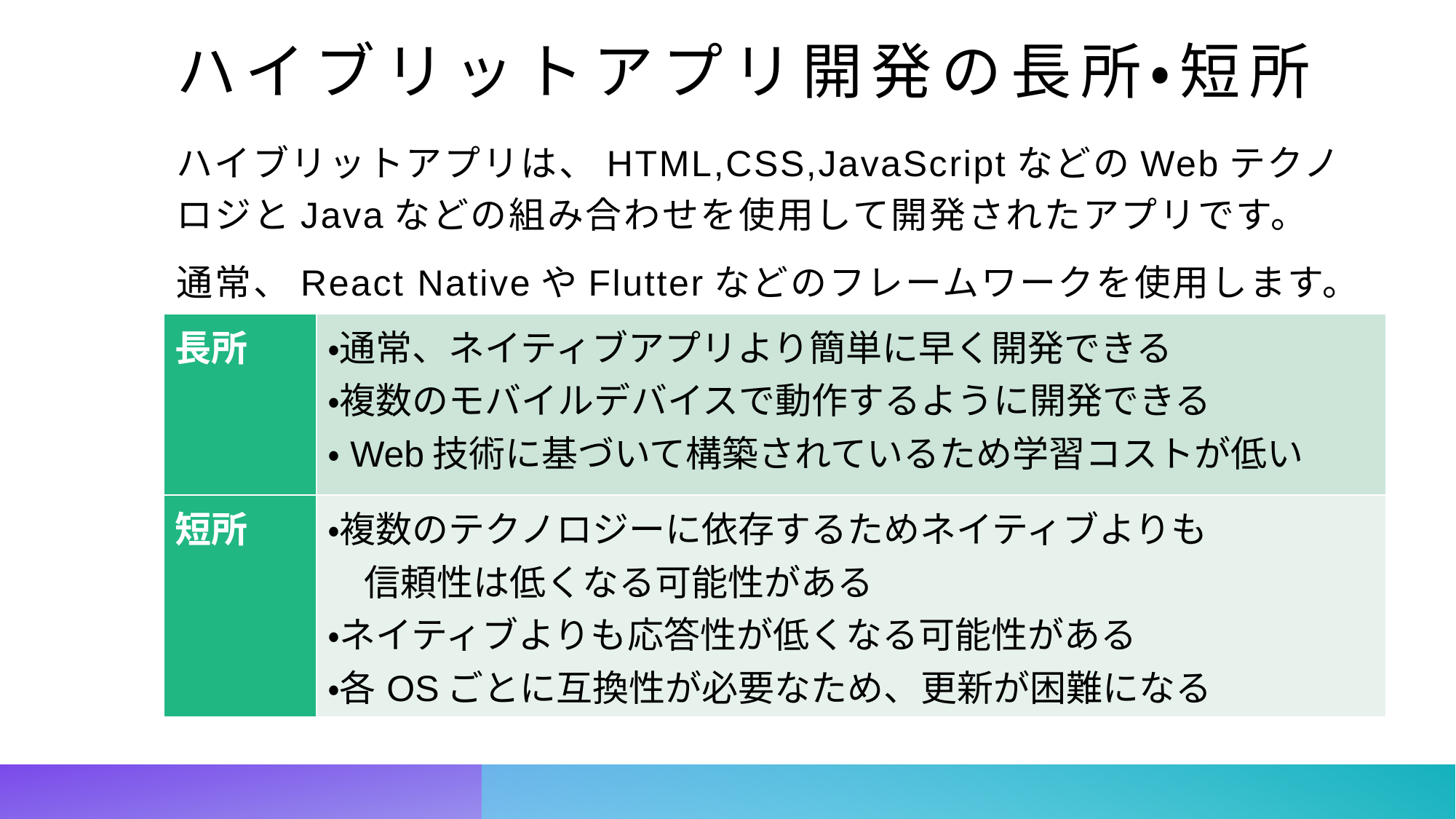

# ハイブリットアプリ開発の長所・短所
ハイブリットアプリは、HTML,CSS,JavaScriptなどのWebテクノロジとJavaなどの組み合わせを使用して開発されたアプリです。
通常、React NativeやFlutterなどのフレームワークを使用します。
| 長所 | ・通常、ネイティブアプリより簡単に早く開発できる ・複数のモバイルデバイスで動作するように開発できる ・Web技術に基づいて構築されているため学習コストが低い |
| --- | --- |
| 短所 | ・複数のテクノロジーに依存するためネイティブよりも 　信頼性は低くなる可能性がある ・ネイティブよりも応答性が低くなる可能性がある ・各OSごとに互換性が必要なため、更新が困難になる |